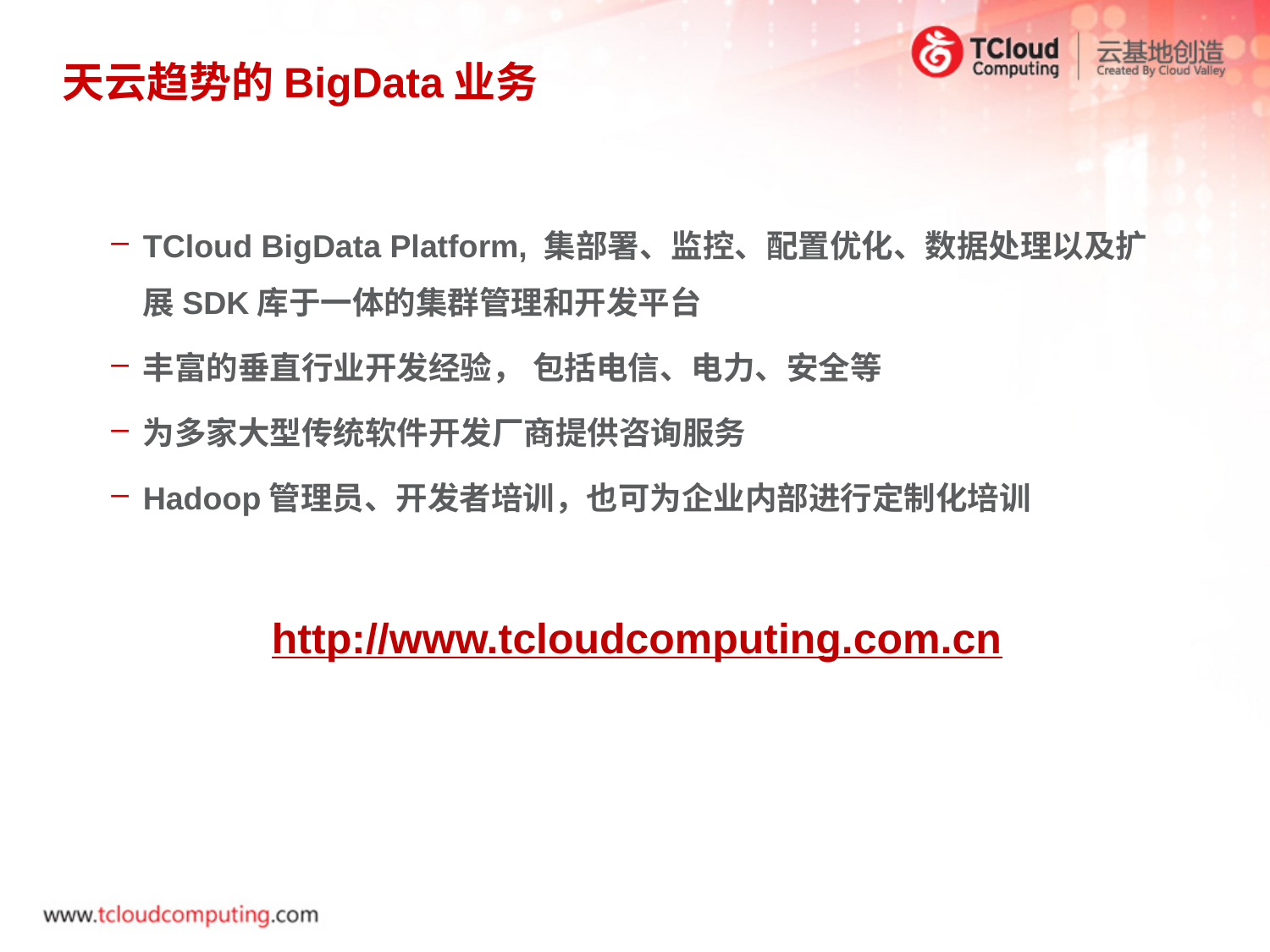

# 天云趋势的BigData业务

TCloud BigData Platform, 集部署、监控、配置优化、数据处理以及扩展SDK库于一体的集群管理和开发平台
丰富的垂直行业开发经验， 包括电信、电力、安全等
为多家大型传统软件开发厂商提供咨询服务
Hadoop管理员、开发者培训，也可为企业内部进行定制化培训

http://www.tcloudcomputing.com.cn